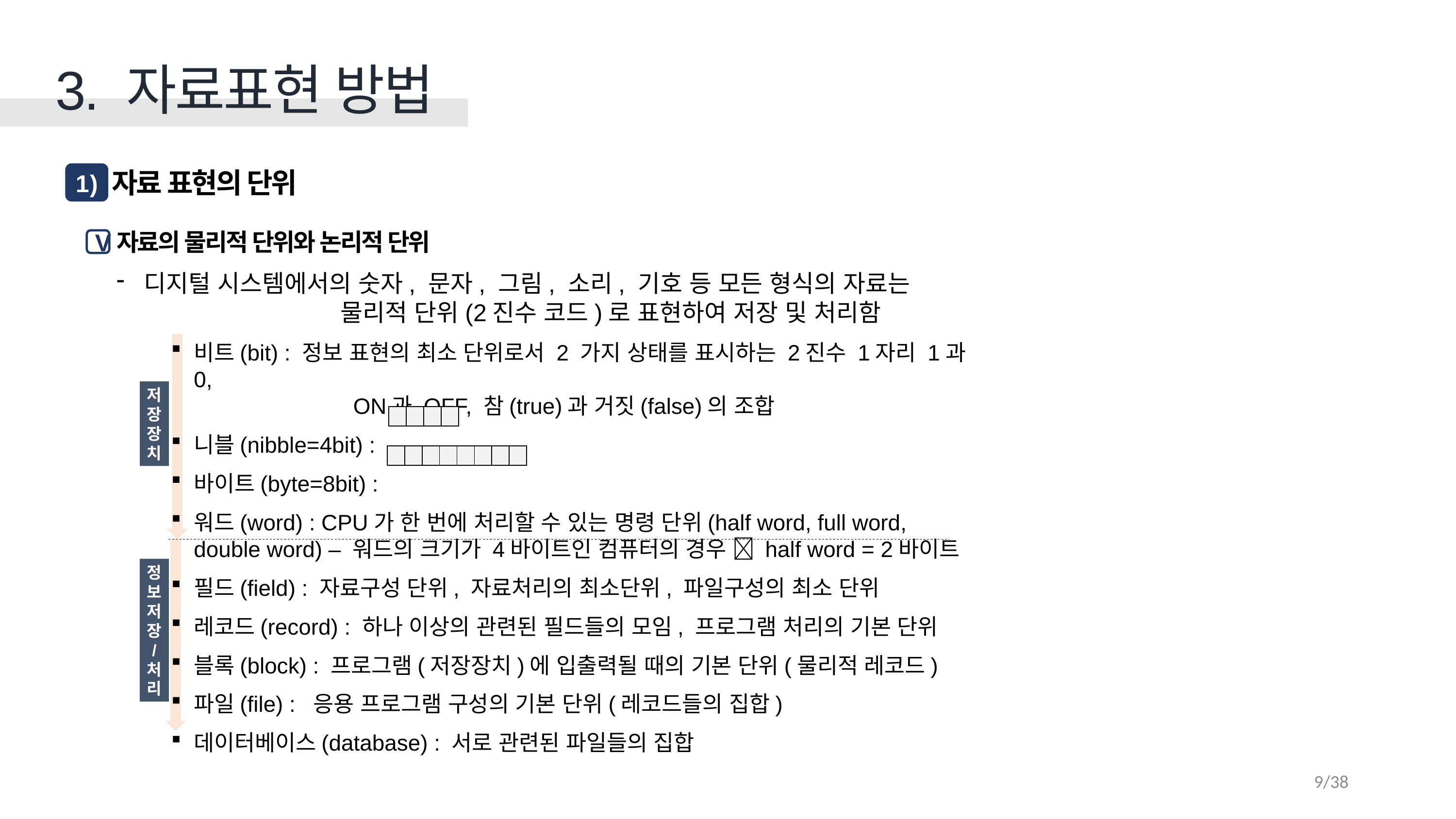

3. 자료표현 방법

자료 표현의 단위
1 )
자료의 물리적 단위와 논리적 단위

디지털 시스템에서의 숫자, 문자, 그림, 소리, 기호 등 모든 형식의 자료는                                       물리적 단위(2진수 코드)로 표현하여 저장 및 처리함

비트(bit) : 정보 표현의 최소 단위로서 2 가지 상태를 표시하는 2진수 1자리 1과 0,
	              ON과 OFF, 참(true)과 거짓(false)의 조합

니블(nibble=4bit) :

바이트(byte=8bit) :

워드(word) : CPU가 한 번에 처리할 수 있는 명령 단위(half word, full word,
double word) – 워드의 크기가 4바이트인 컴퓨터의 경우 ⇒ half word = 2바이트

필드(field) : 자료구성 단위, 자료처리의 최소단위, 파일구성의 최소 단위

레코드(record) : 하나 이상의 관련된 필드들의 모임, 프로그램 처리의 기본 단위

블록(block) : 프로그램(저장장치)에 입출력될 때의 기본 단위(물리적 레코드)
파일(file) :  응용 프로그램 구성의 기본 단위(레코드들의 집합)

데이터베이스(database) : 서로 관련된 파일들의 집합
V

저
장
장
치
|  |  |  |  |
| --- | --- | --- | --- |
|  |  |  |  |  |  |  |  |
| --- | --- | --- | --- | --- | --- | --- | --- |

정
보
저
장
/
처
리
9/38